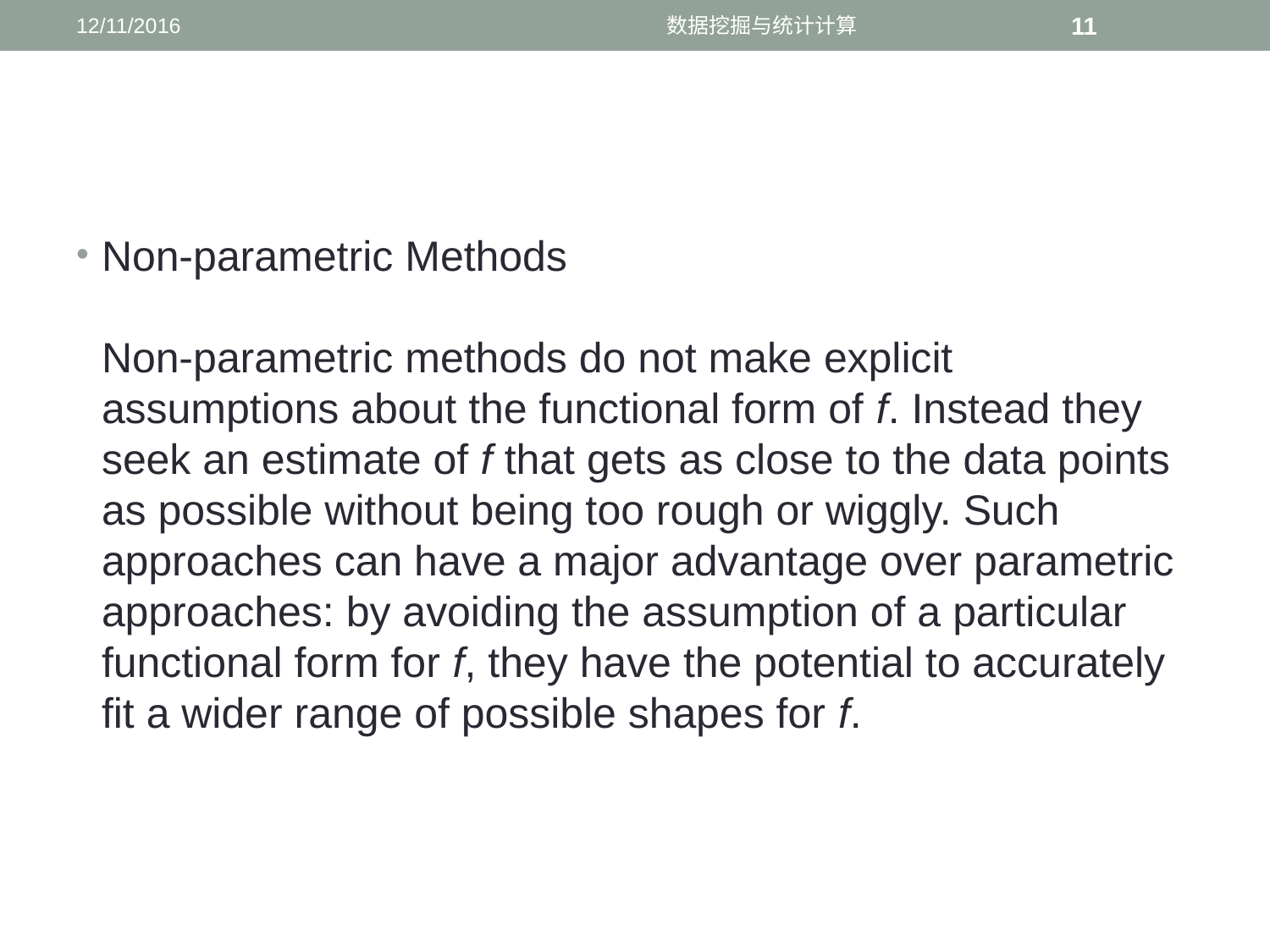

12/11/2016
数据挖掘与统计计算
11
#
Non-parametric Methods
Non-parametric methods do not make explicit assumptions about the functional form of f. Instead they seek an estimate of f that gets as close to the data points as possible without being too rough or wiggly. Such approaches can have a major advantage over parametric approaches: by avoiding the assumption of a particular functional form for f, they have the potential to accurately fit a wider range of possible shapes for f.